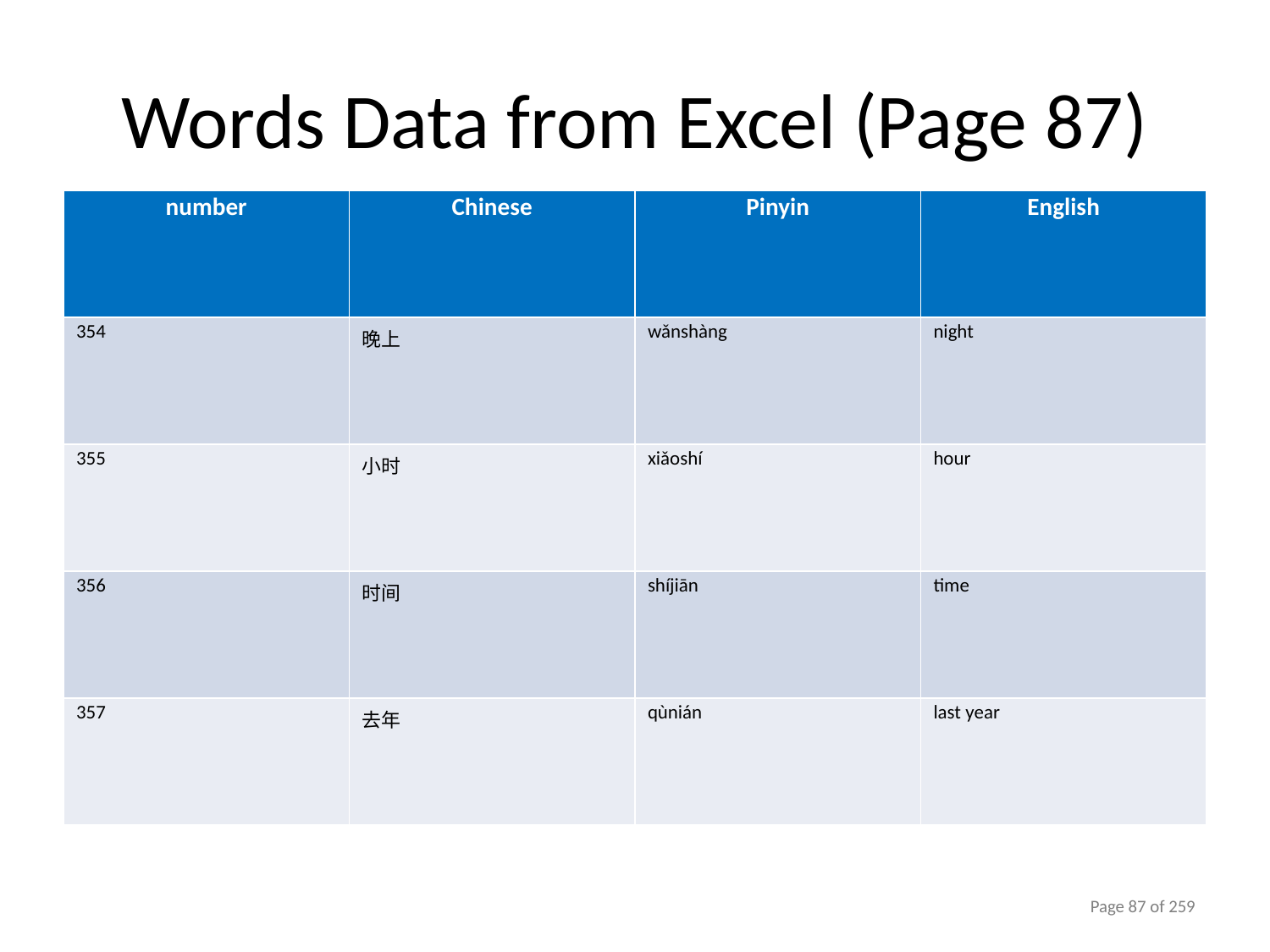

# Words Data from Excel (Page 87)
| number | Chinese | Pinyin | English |
| --- | --- | --- | --- |
| 354 | 晚上 | wǎnshàng | night |
| 355 | 小时 | xiǎoshí | hour |
| 356 | 时间 | shíjiān | time |
| 357 | 去年 | qùnián | last year |

Page 87 of 259